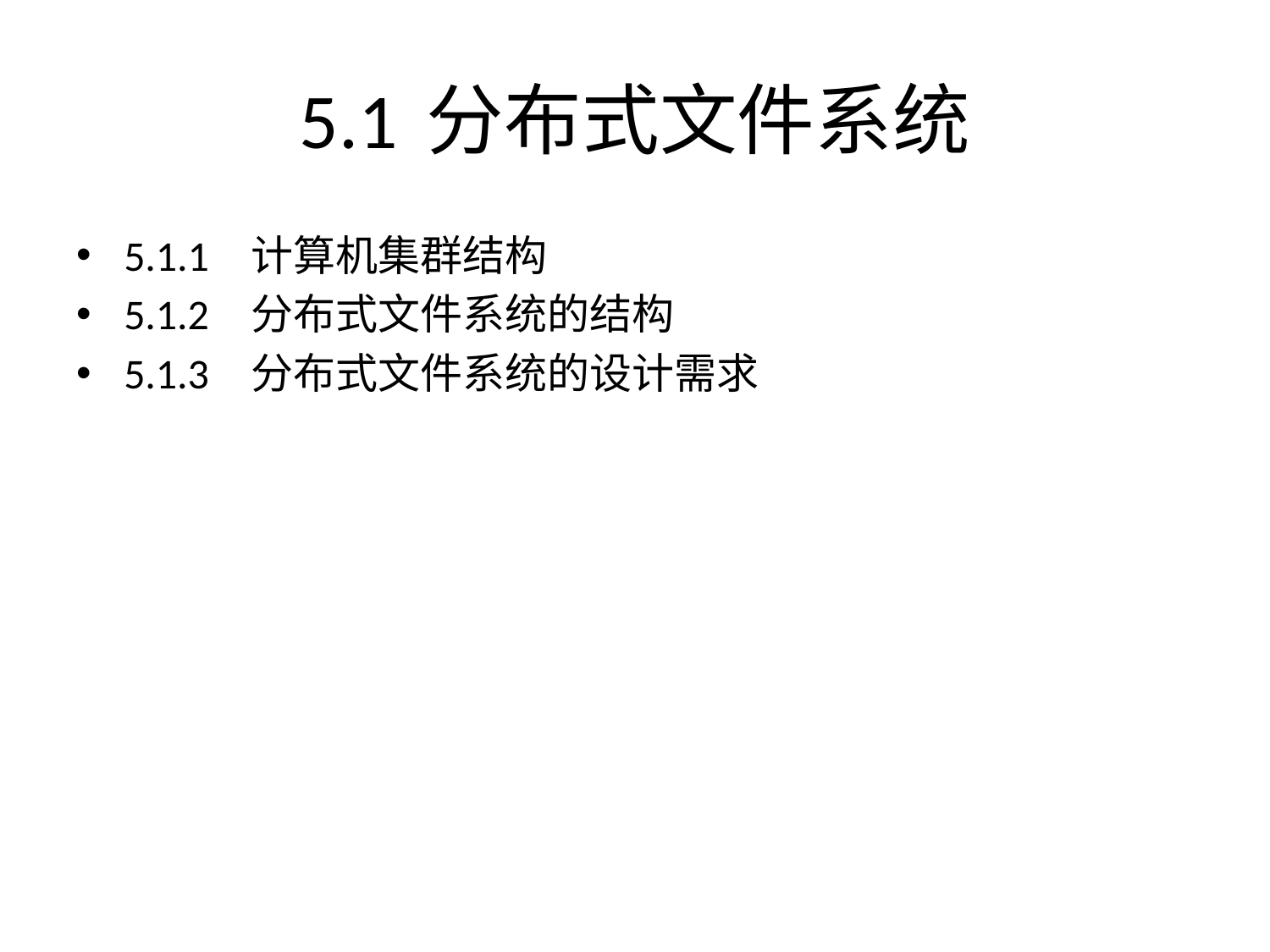

# 5.1	分布式文件系统
5.1.1	计算机集群结构
5.1.2	分布式文件系统的结构
5.1.3	分布式文件系统的设计需求